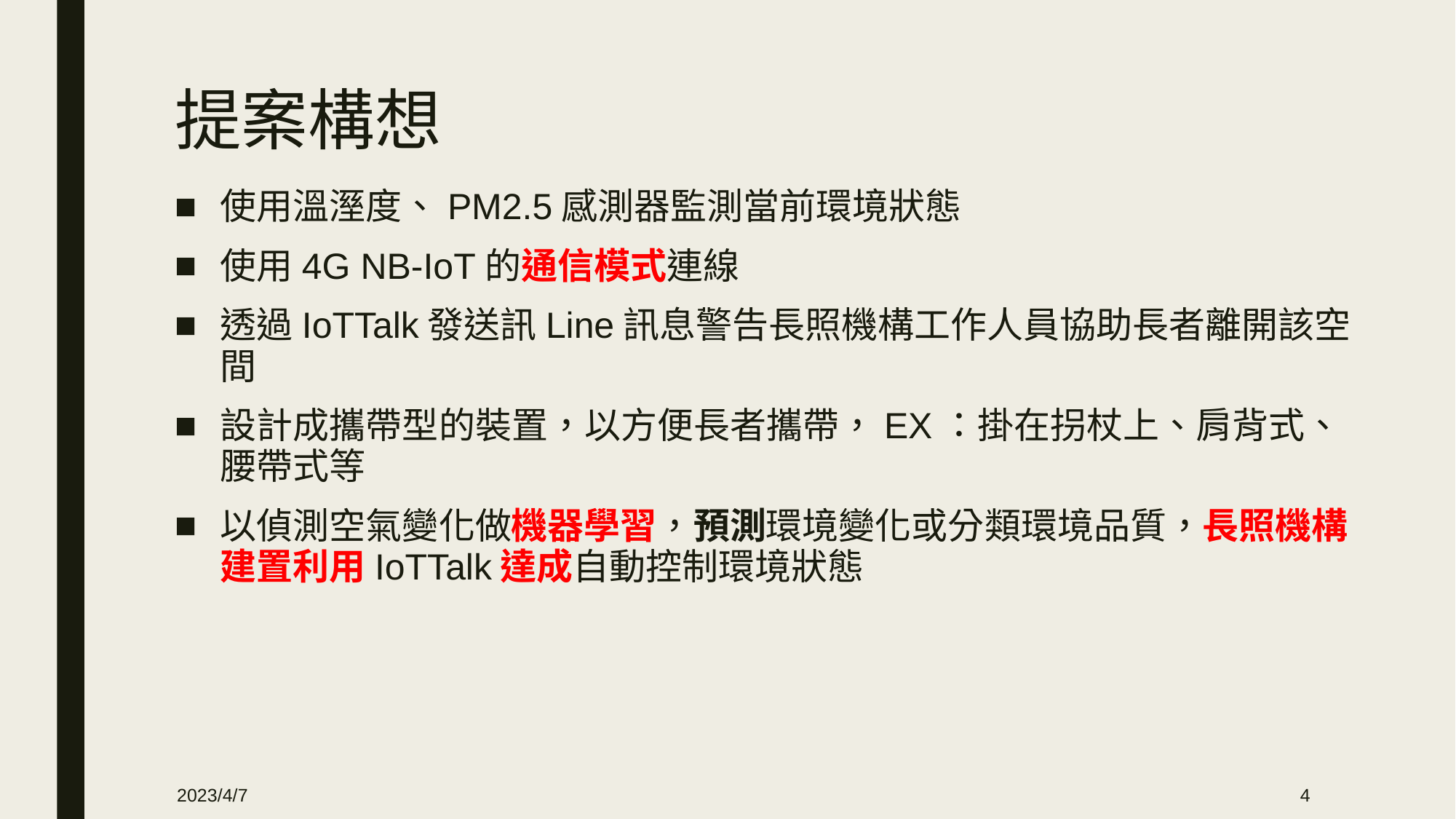

# 提案構想
使用溫溼度、PM2.5感測器監測當前環境狀態
使用4G NB-IoT的通信模式連線
透過IoTTalk發送訊Line訊息警告長照機構工作人員協助長者離開該空間
設計成攜帶型的裝置，以方便長者攜帶，EX：掛在拐杖上、肩背式、腰帶式等
以偵測空氣變化做機器學習，預測環境變化或分類環境品質，長照機構建置利用IoTTalk達成自動控制環境狀態

2023/4/7
4